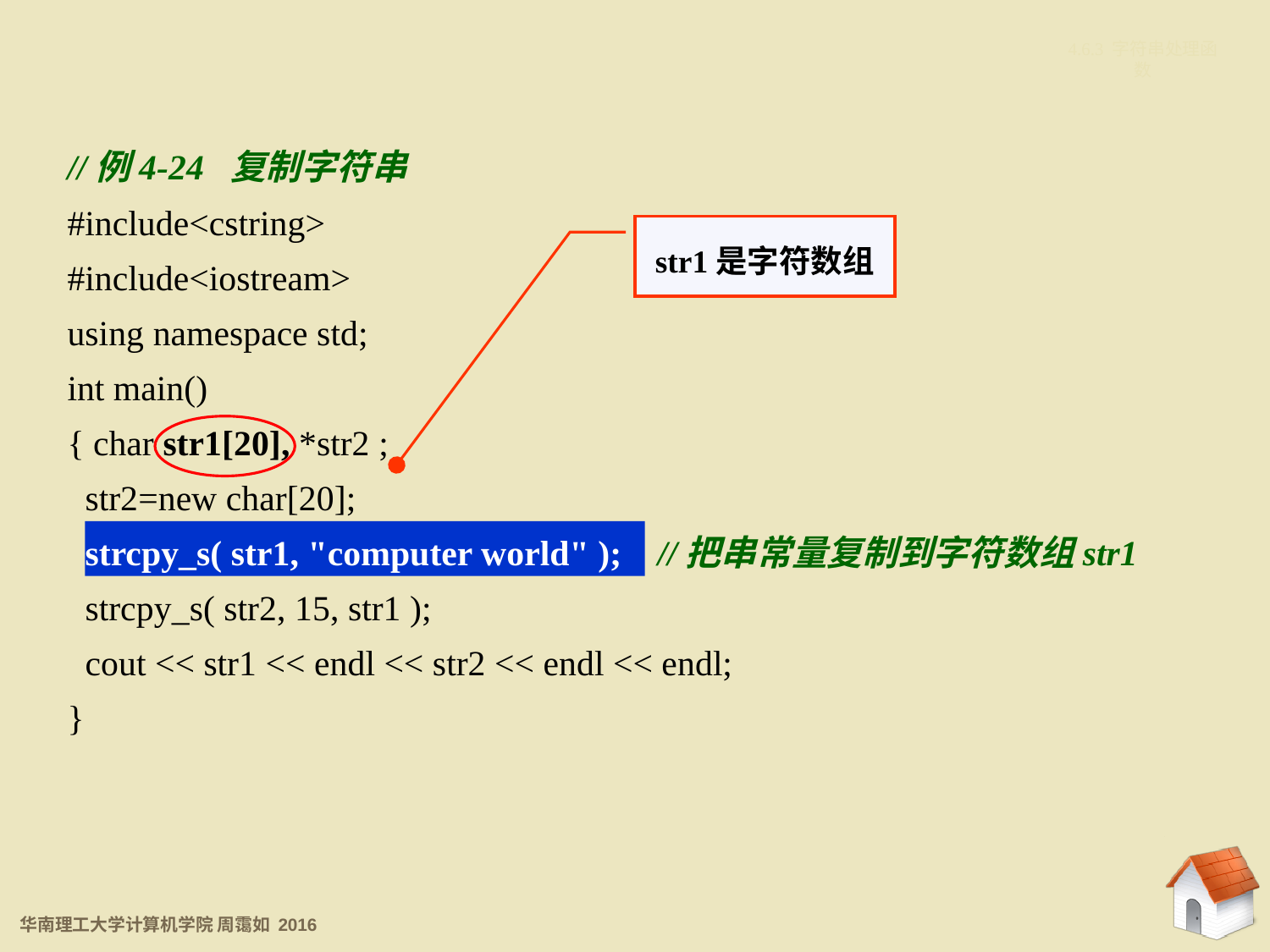

4.6.3 字符串处理函数
//例4-24  复制字符串
#include<cstring>
#include<iostream>
using namespace std;
int main()
{ char str1[20], *str2 ;
  str2=new char[20];
  strcpy_s( str1, "computer world" );    //把串常量复制到字符数组str1
  strcpy_s( str2, 15, str1 );
  cout << str1 << endl << str2 << endl << endl;
}
str1是字符数组